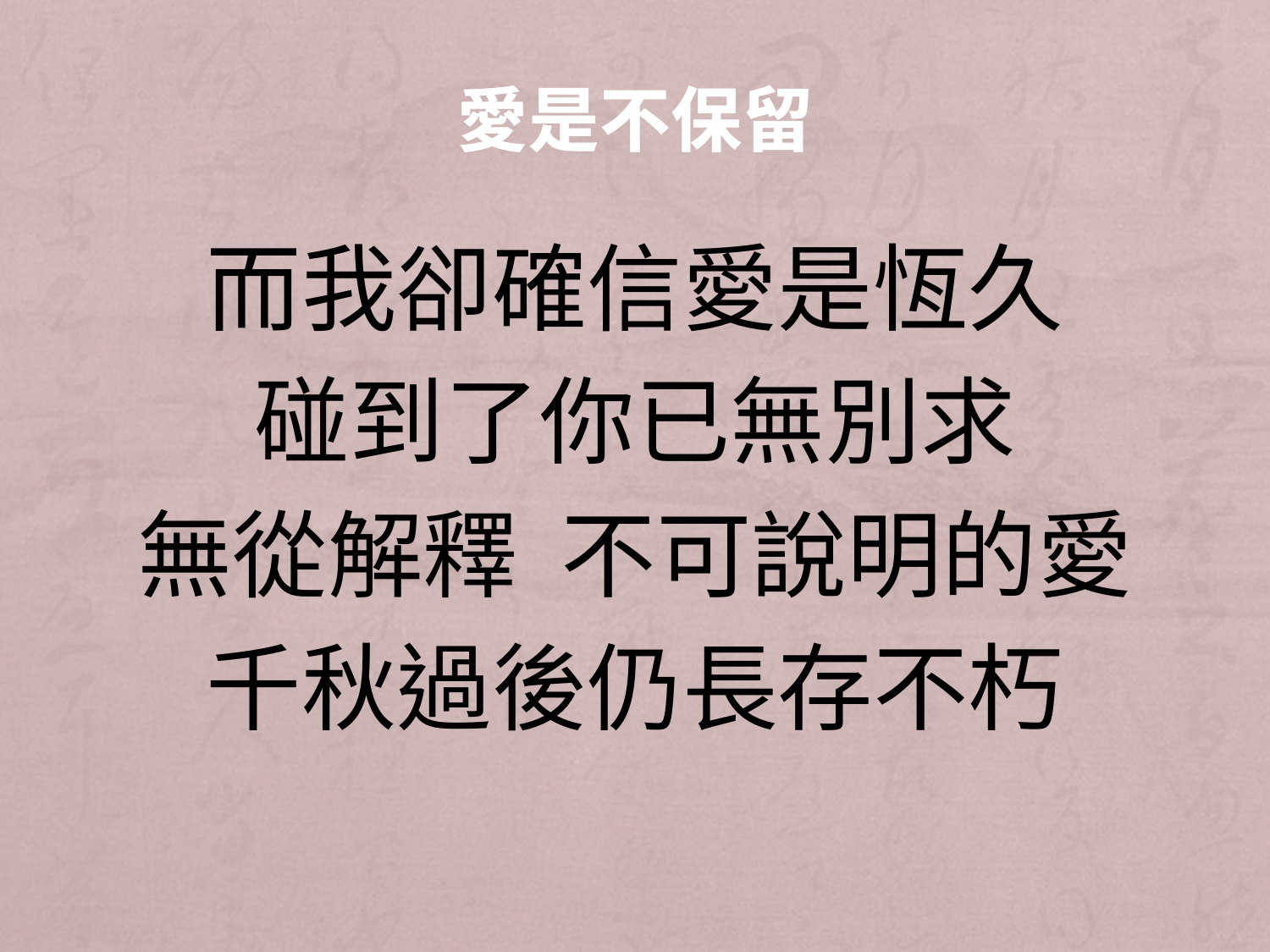

# 愛是不保留
而我卻確信愛是恆久
碰到了你已無別求
無從解釋  不可說明的愛
千秋過後仍長存不朽